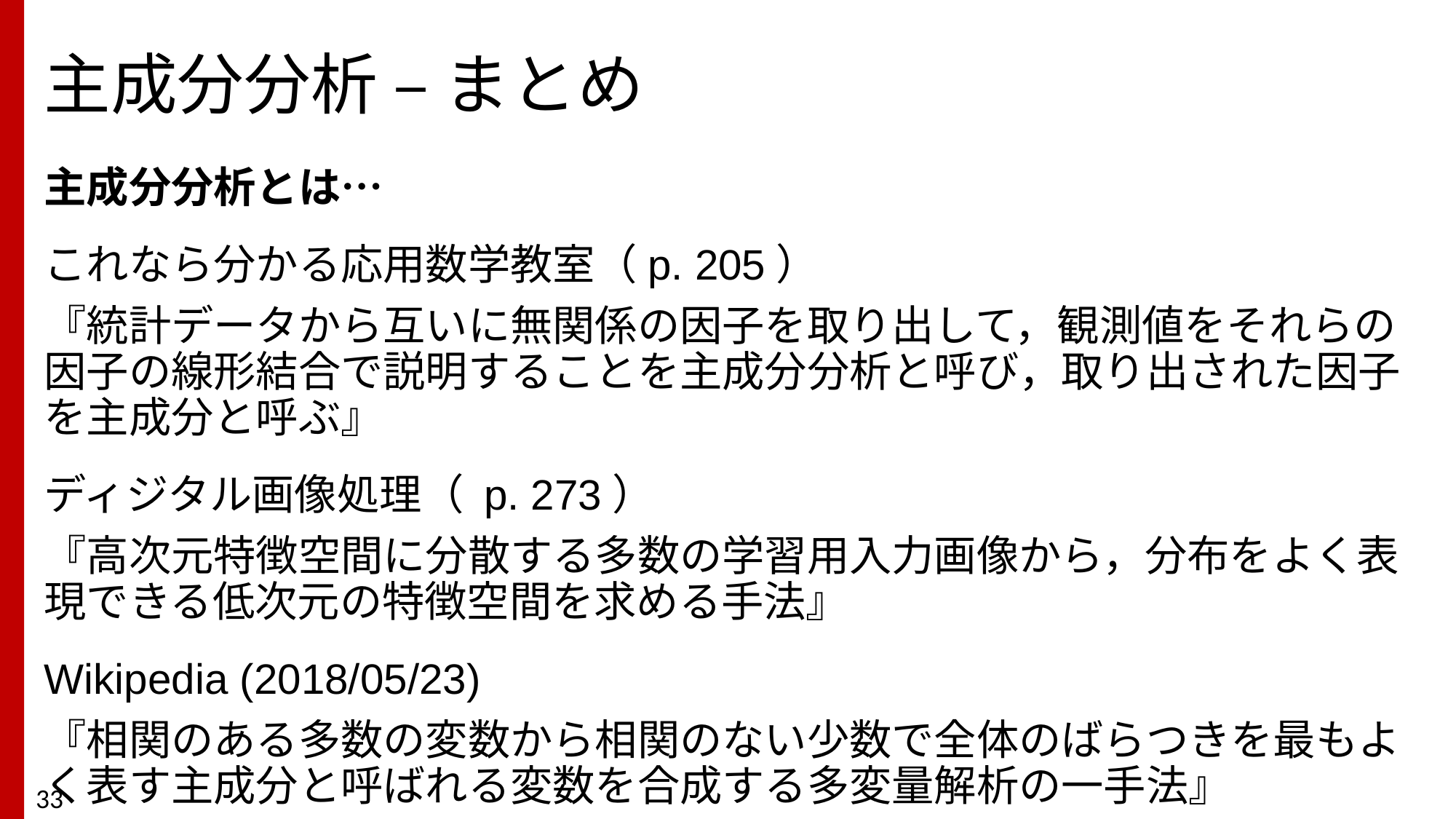

# 主成分分析 – まとめ
主成分分析とは…

これなら分かる応用数学教室（p. 205）
『統計データから互いに無関係の因子を取り出して，観測値をそれらの因子の線形結合で説明することを主成分分析と呼び，取り出された因子を主成分と呼ぶ』

ディジタル画像処理（ p. 273）
『高次元特徴空間に分散する多数の学習用入力画像から，分布をよく表現できる低次元の特徴空間を求める手法』

Wikipedia (2018/05/23)
『相関のある多数の変数から相関のない少数で全体のばらつきを最もよく表す主成分と呼ばれる変数を合成する多変量解析の一手法』
33